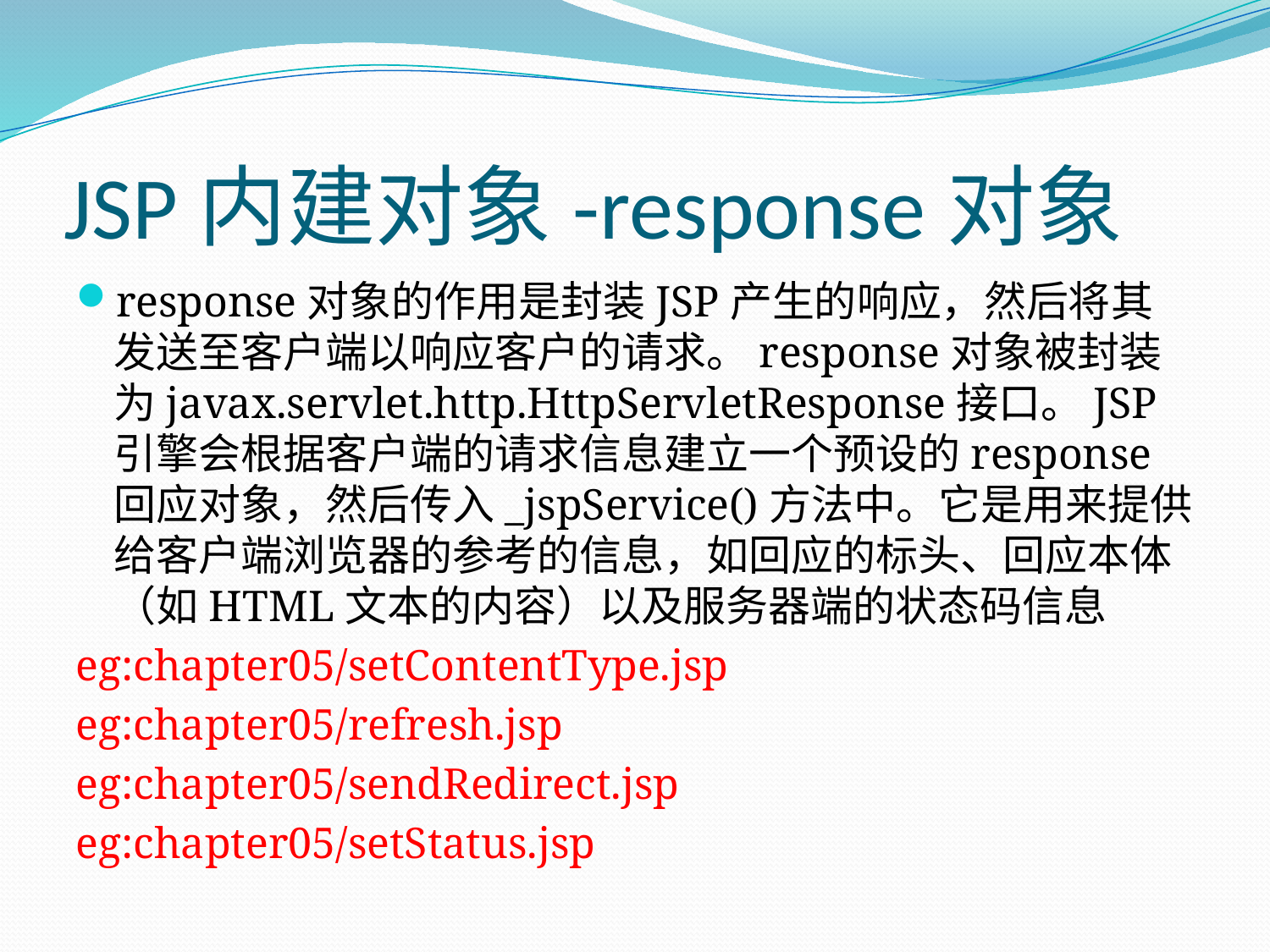

# JSP内建对象-response对象
response对象的作用是封装JSP产生的响应，然后将其发送至客户端以响应客户的请求。response对象被封装为javax.servlet.http.HttpServletResponse接口。JSP引擎会根据客户端的请求信息建立一个预设的response回应对象，然后传入_jspService()方法中。它是用来提供给客户端浏览器的参考的信息，如回应的标头、回应本体（如HTML文本的内容）以及服务器端的状态码信息
eg:chapter05/setContentType.jsp
eg:chapter05/refresh.jsp
eg:chapter05/sendRedirect.jsp
eg:chapter05/setStatus.jsp